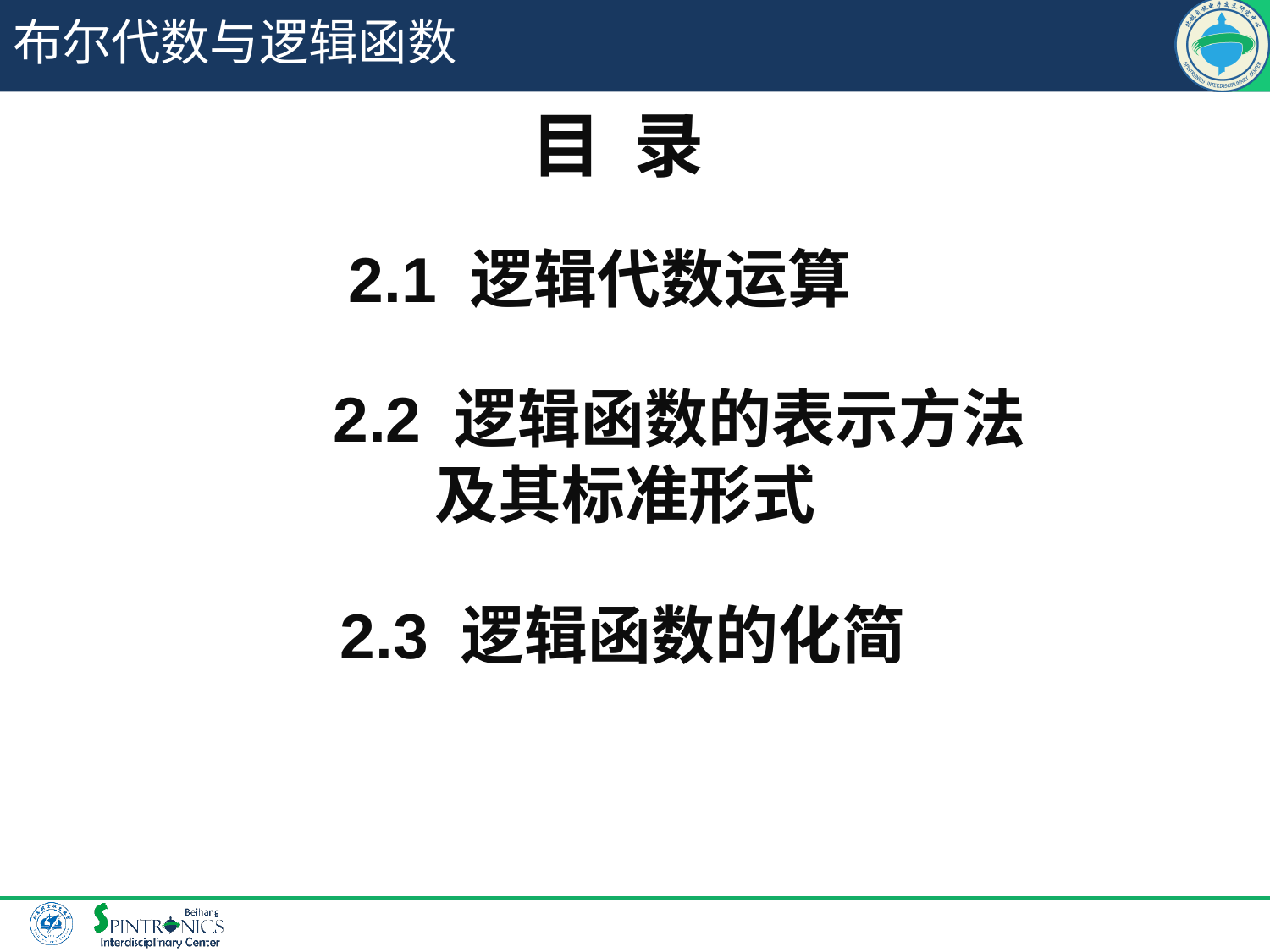

# 布尔代数与逻辑函数
目  录
2.1 逻辑代数运算
2.2 逻辑函数的表示方法
      及其标准形式
2.3 逻辑函数的化简
2